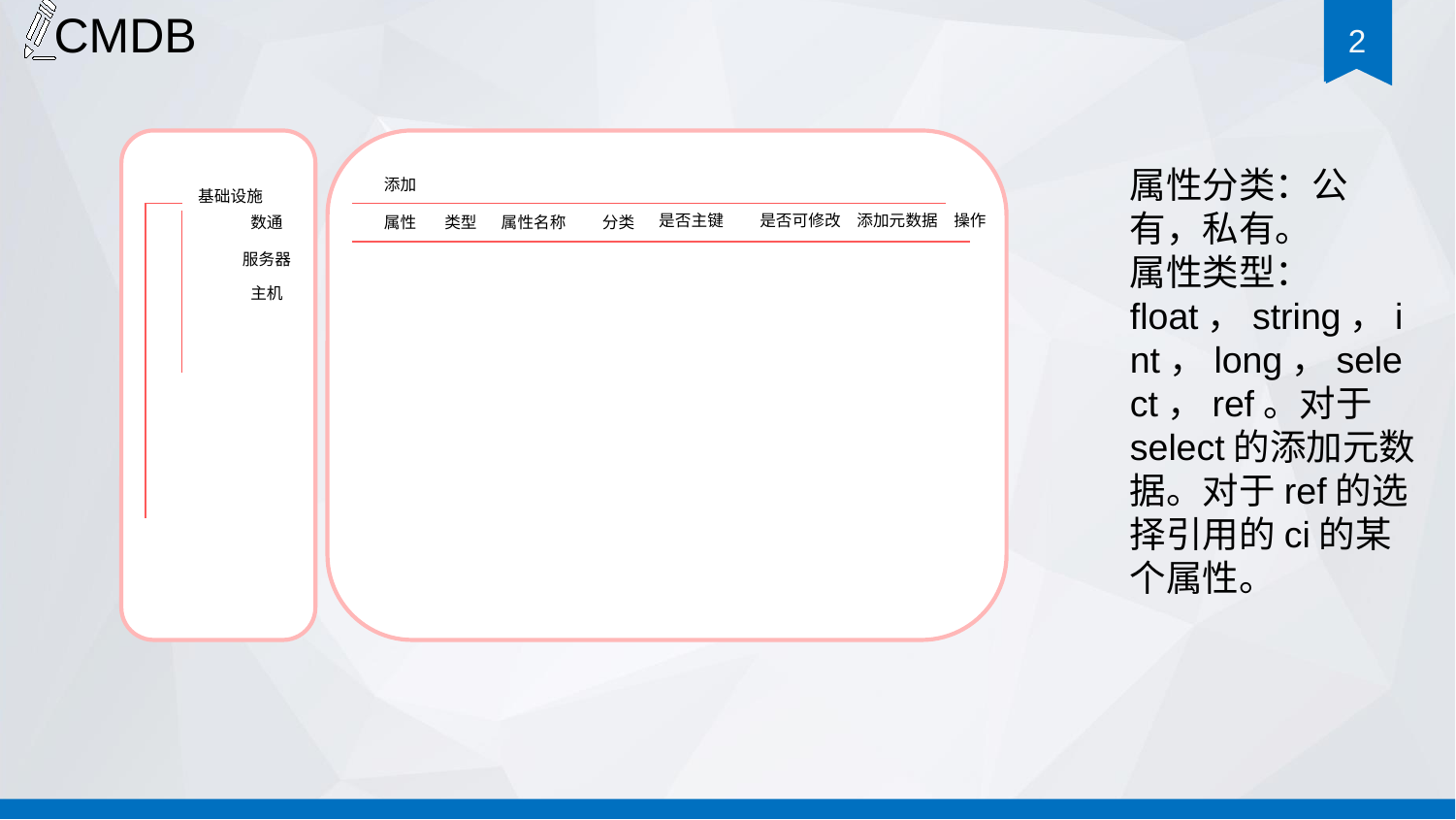

CMDB

属性分类：公有，私有。
属性类型：float，string，int，long，select，ref。对于select的添加元数据。对于ref的选择引用的ci的某个属性。

添加
基础设施
是否主键
是否可修改
添加元数据
操作
数通
属性
类型
属性名称
分类
服务器
主机